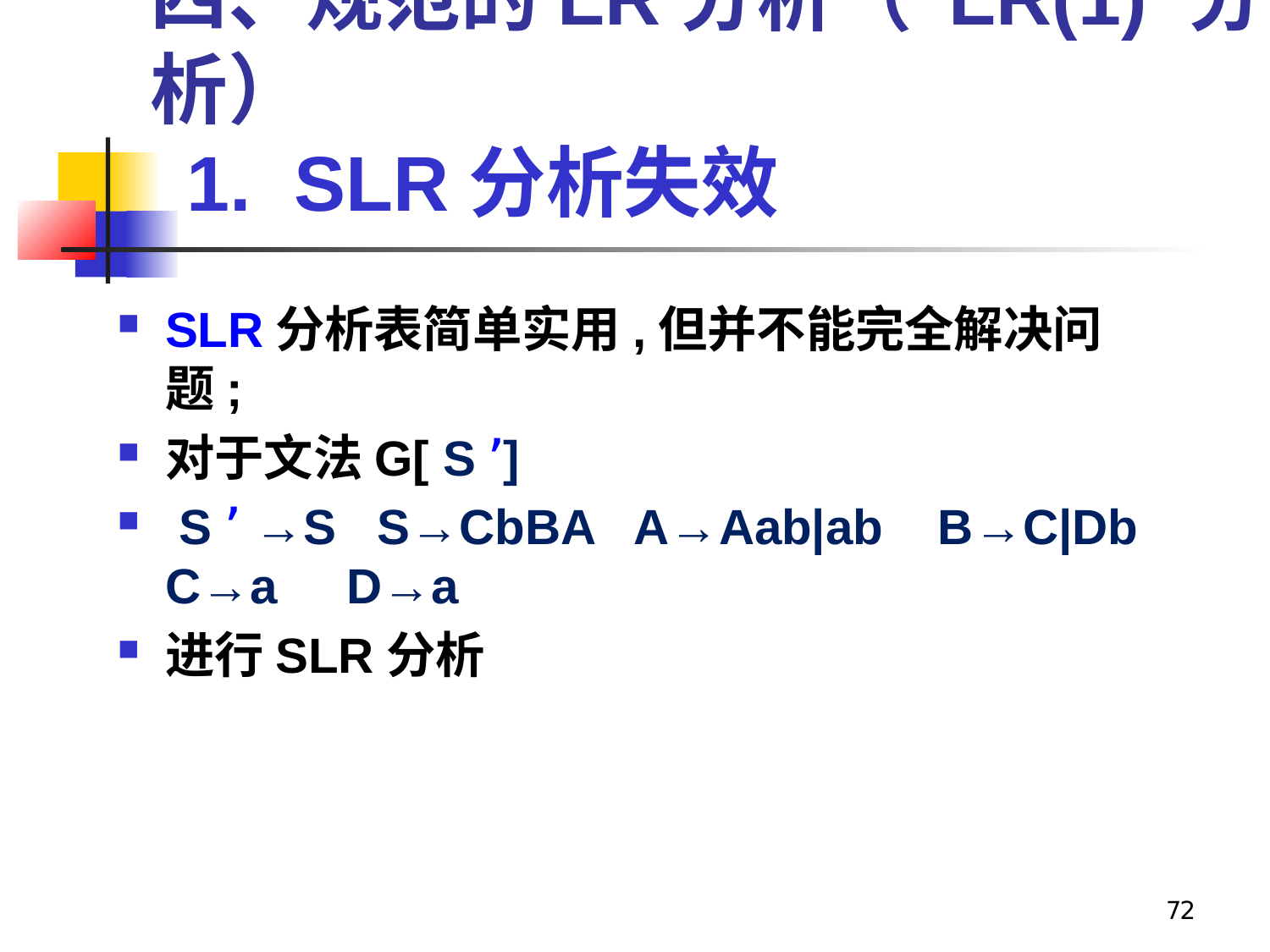

四、规范的LR分析（ LR(1) 分析）
 1.  SLR分析失效
SLR分析表简单实用,但并不能完全解决问题;
对于文法G[ S ’]
 S ’ →S   S→CbBA   A→Aab|ab    B→C|Db  C→a     D→a
进行SLR分析
72